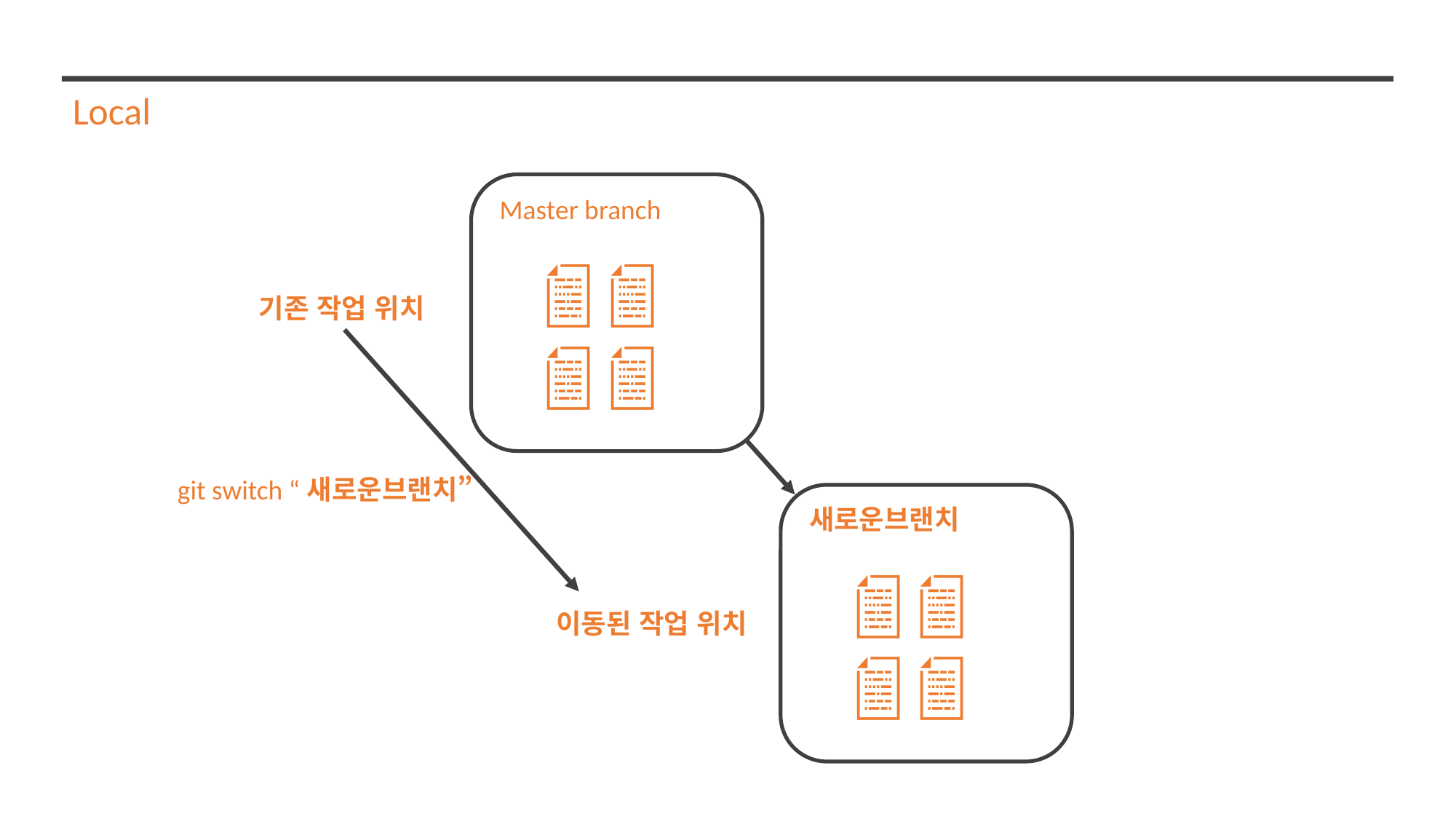

Local

Master branch
📄 📄
📄 📄
기존 작업 위치
git switch “새로운브랜치”

새로운브랜치
📄 📄
📄 📄
이동된 작업 위치